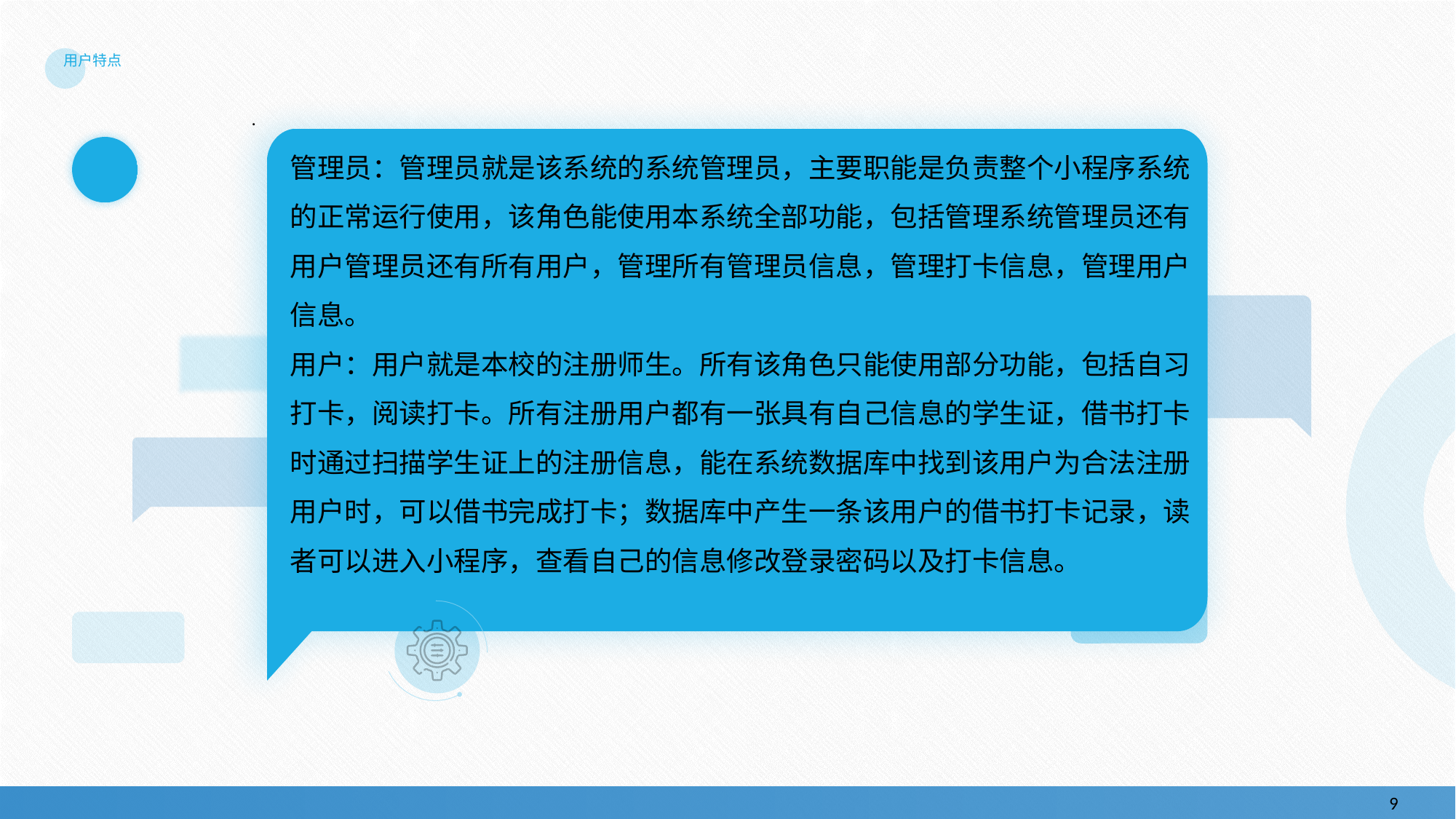

# 用户特点
.
管理员：管理员就是该系统的系统管理员，主要职能是负责整个小程序系统的正常运行使用，该角色能使用本系统全部功能，包括管理系统管理员还有用户管理员还有所有用户，管理所有管理员信息，管理打卡信息，管理用户信息。
用户：用户就是本校的注册师生。所有该角色只能使用部分功能，包括自习打卡，阅读打卡。所有注册用户都有一张具有自己信息的学生证，借书打卡时通过扫描学生证上的注册信息，能在系统数据库中找到该用户为合法注册用户时，可以借书完成打卡；数据库中产生一条该用户的借书打卡记录，读者可以进入小程序，查看自己的信息修改登录密码以及打卡信息。